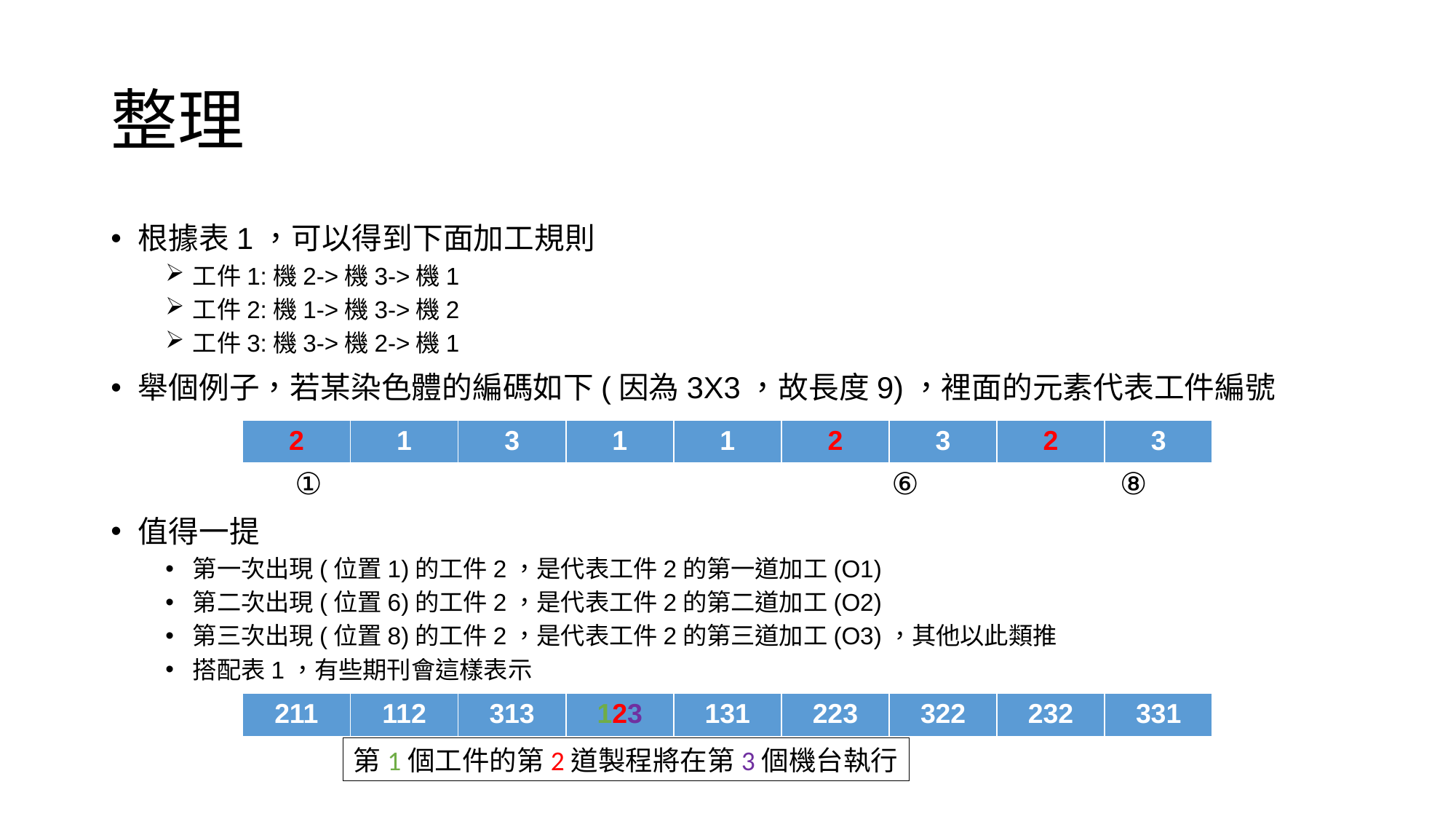

# 整理
根據表1，可以得到下面加工規則
工件1:機2->機3->機1
工件2:機1->機3->機2
工件3:機3->機2->機1
舉個例子，若某染色體的編碼如下(因為3X3，故長度9)，裡面的元素代表工件編號

                      ①                                                                    ⑥                        ⑧
值得一提
第一次出現(位置1)的工件2，是代表工件2的第一道加工(O1)
第二次出現(位置6)的工件2，是代表工件2的第二道加工(O2)
第三次出現(位置8)的工件2，是代表工件2的第三道加工(O3)，其他以此類推
搭配表1，有些期刊會這樣表示

| 2 | 1 | 3 | 1 | 1 | 2 | 3 | 2 | 3 |
| --- | --- | --- | --- | --- | --- | --- | --- | --- |
| 211 | 112 | 313 | 123 | 131 | 223 | 322 | 232 | 331 |
| --- | --- | --- | --- | --- | --- | --- | --- | --- |
第1個工件的第2道製程將在第3個機台執行